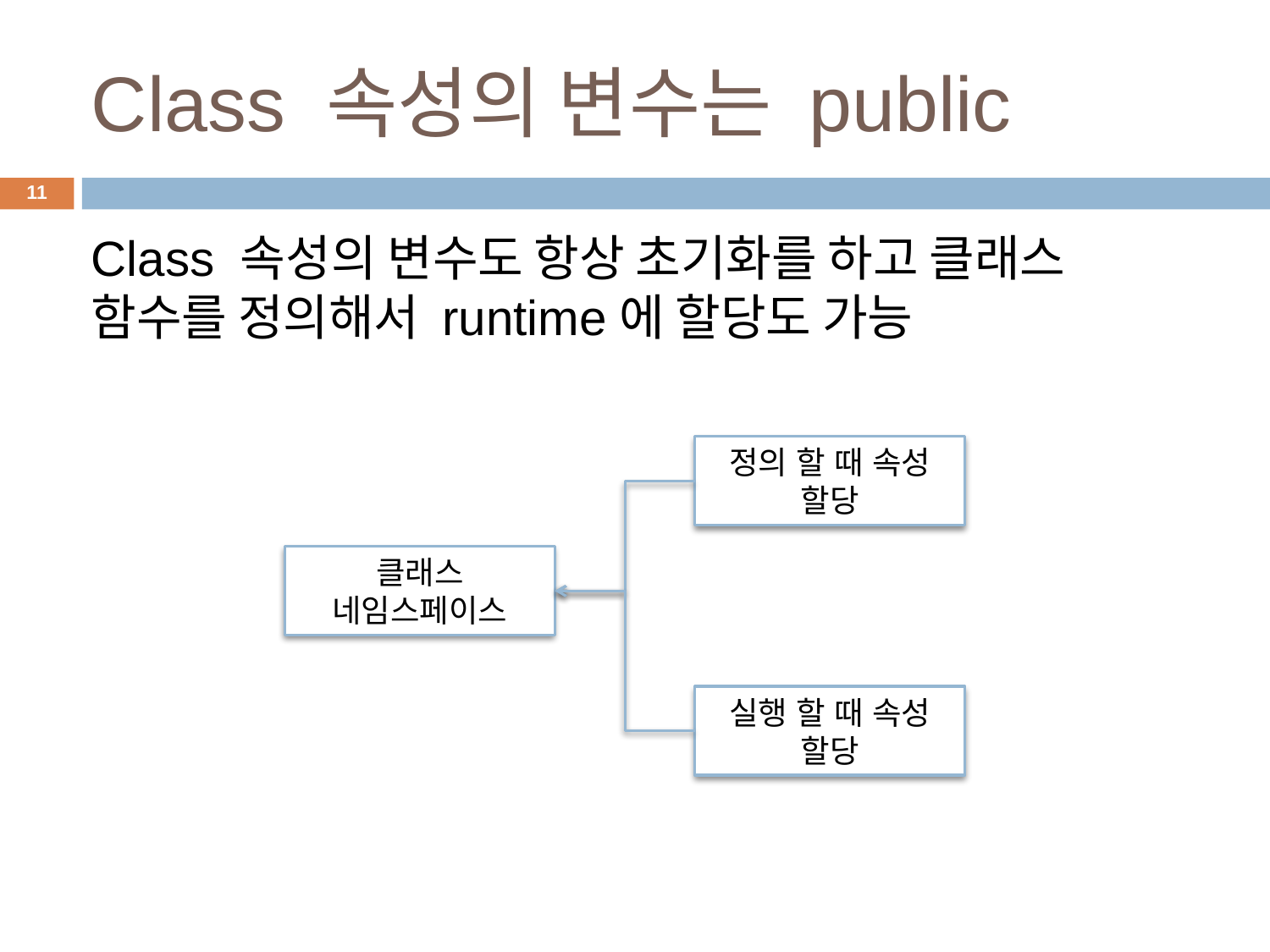

# Class 속성의 변수는 public
11
Class 속성의 변수도 항상 초기화를 하고 클래스 함수를 정의해서 runtime에 할당도 가능
정의 할 때 속성 할당
클래스 네임스페이스
실행 할 때 속성 할당